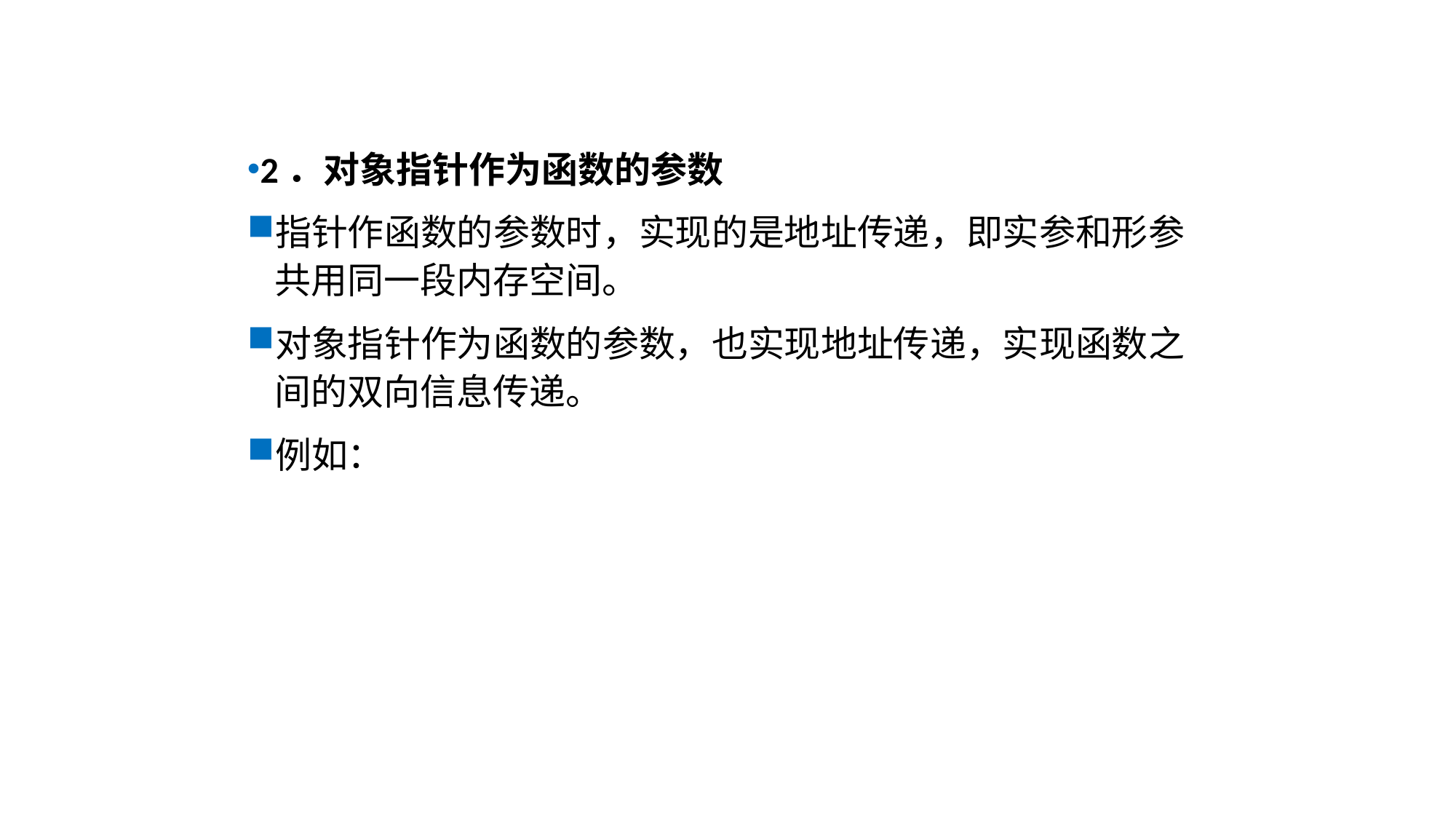

2．对象指针作为函数的参数
指针作函数的参数时，实现的是地址传递，即实参和形参共用同一段内存空间。
对象指针作为函数的参数，也实现地址传递，实现函数之间的双向信息传递。
例如：